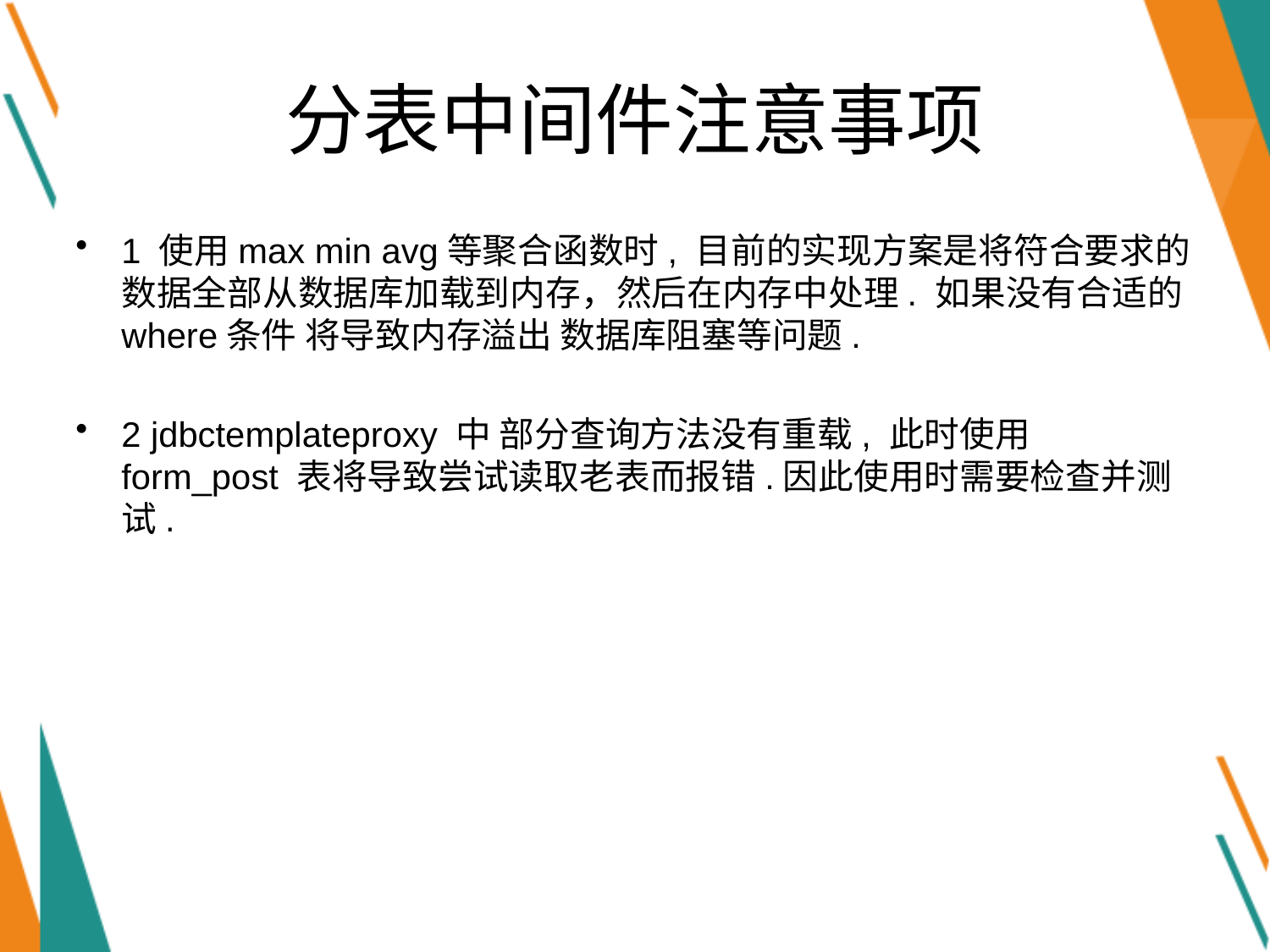

# 分表中间件注意事项
1 使用max min avg等聚合函数时, 目前的实现方案是将符合要求的数据全部从数据库加载到内存，然后在内存中处理. 如果没有合适的where条件 将导致内存溢出 数据库阻塞等问题.

2 jdbctemplateproxy 中 部分查询方法没有重载, 此时使用form_post 表将导致尝试读取老表而报错.因此使用时需要检查并测试.